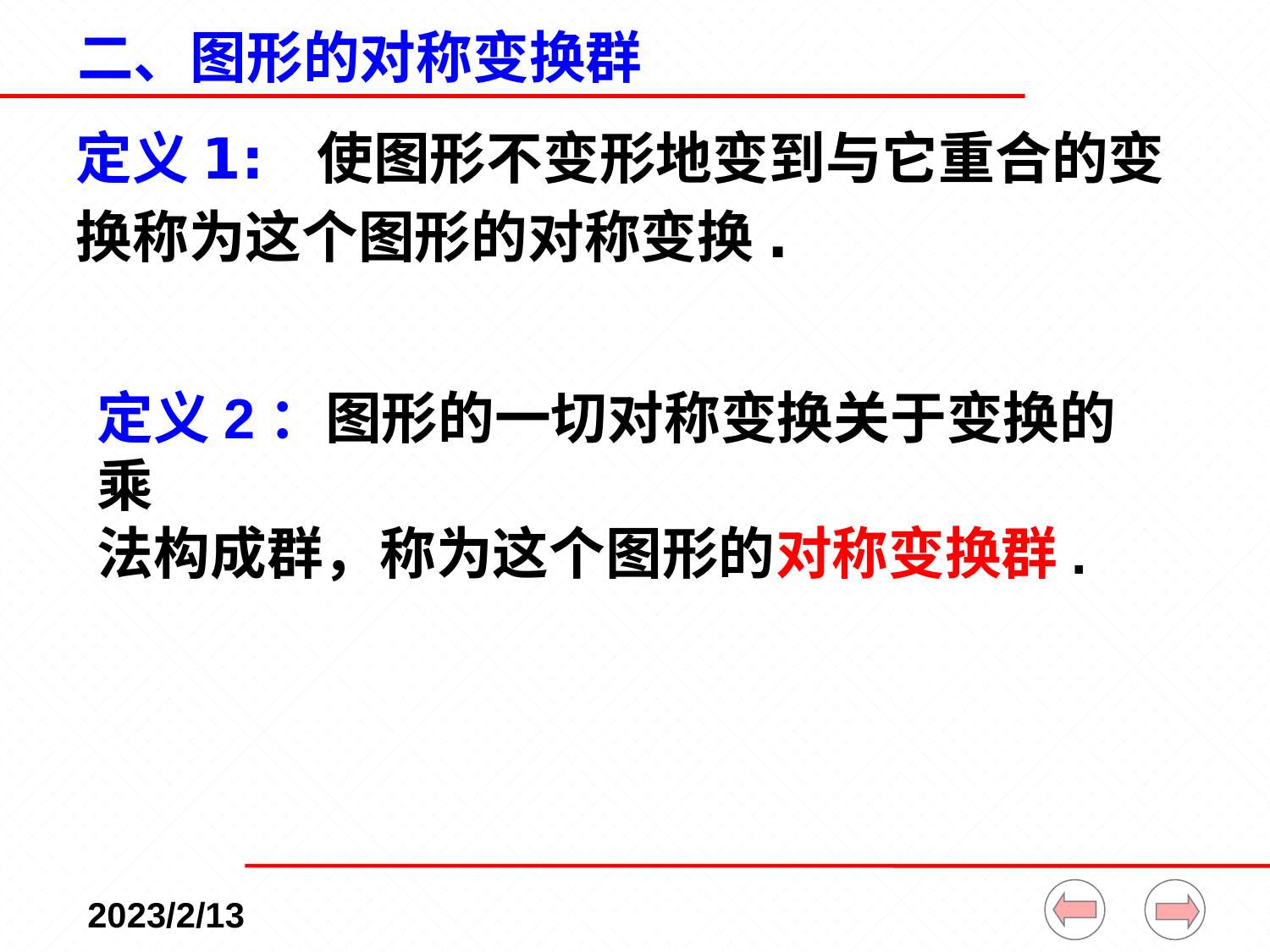

# 二、图形的对称变换群
定义1:  使图形不变形地变到与它重合的变
换称为这个图形的对称变换.
定义2：图形的一切对称变换关于变换的乘
法构成群，称为这个图形的对称变换群.
 2023/2/13